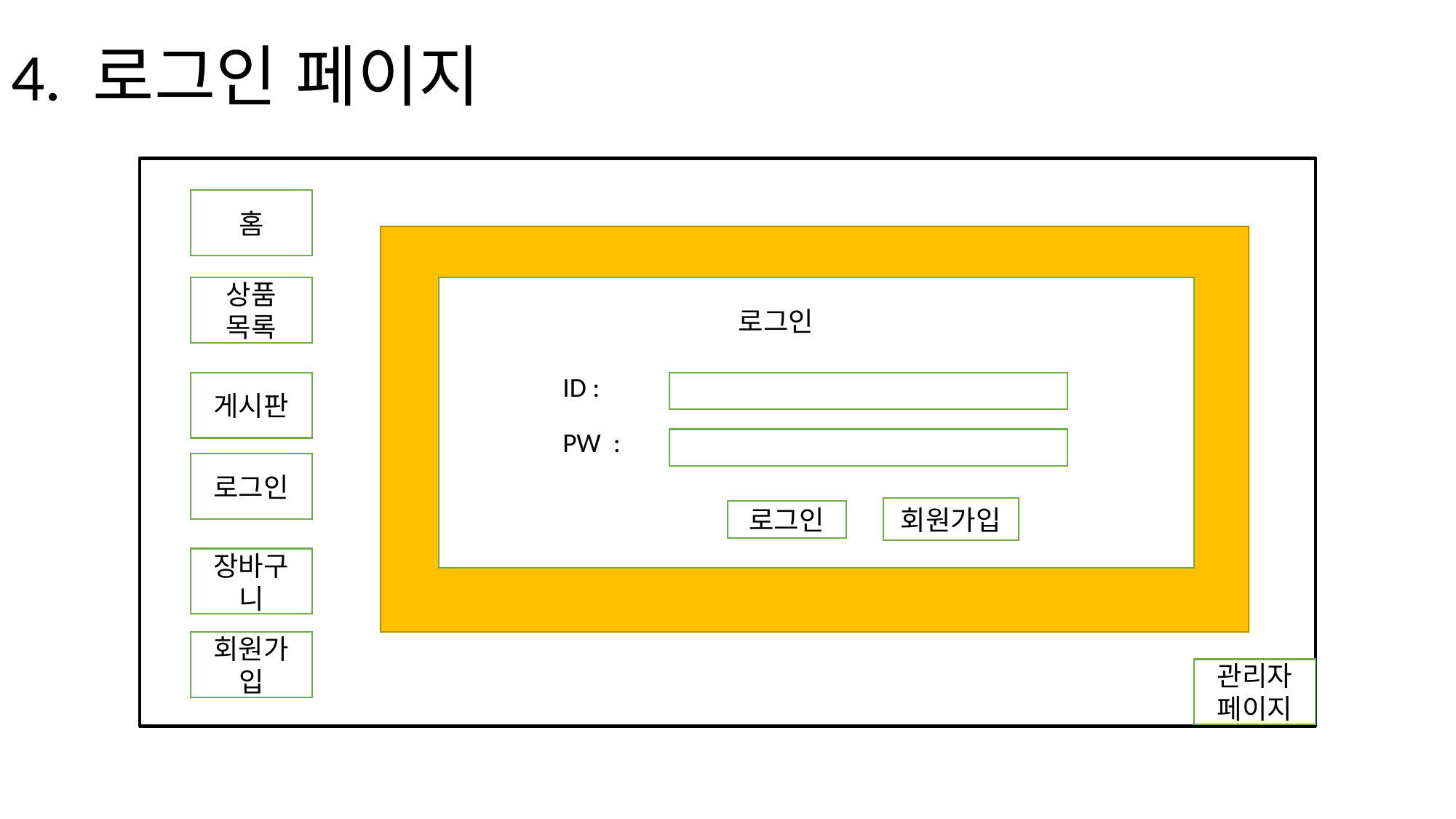

# 4. 로그인 페이지

홈

상품 목록

로그인
ID :
게시판

PW  :

로그인
회원가입
로그인
장바구니
회원가입
관리자페이지